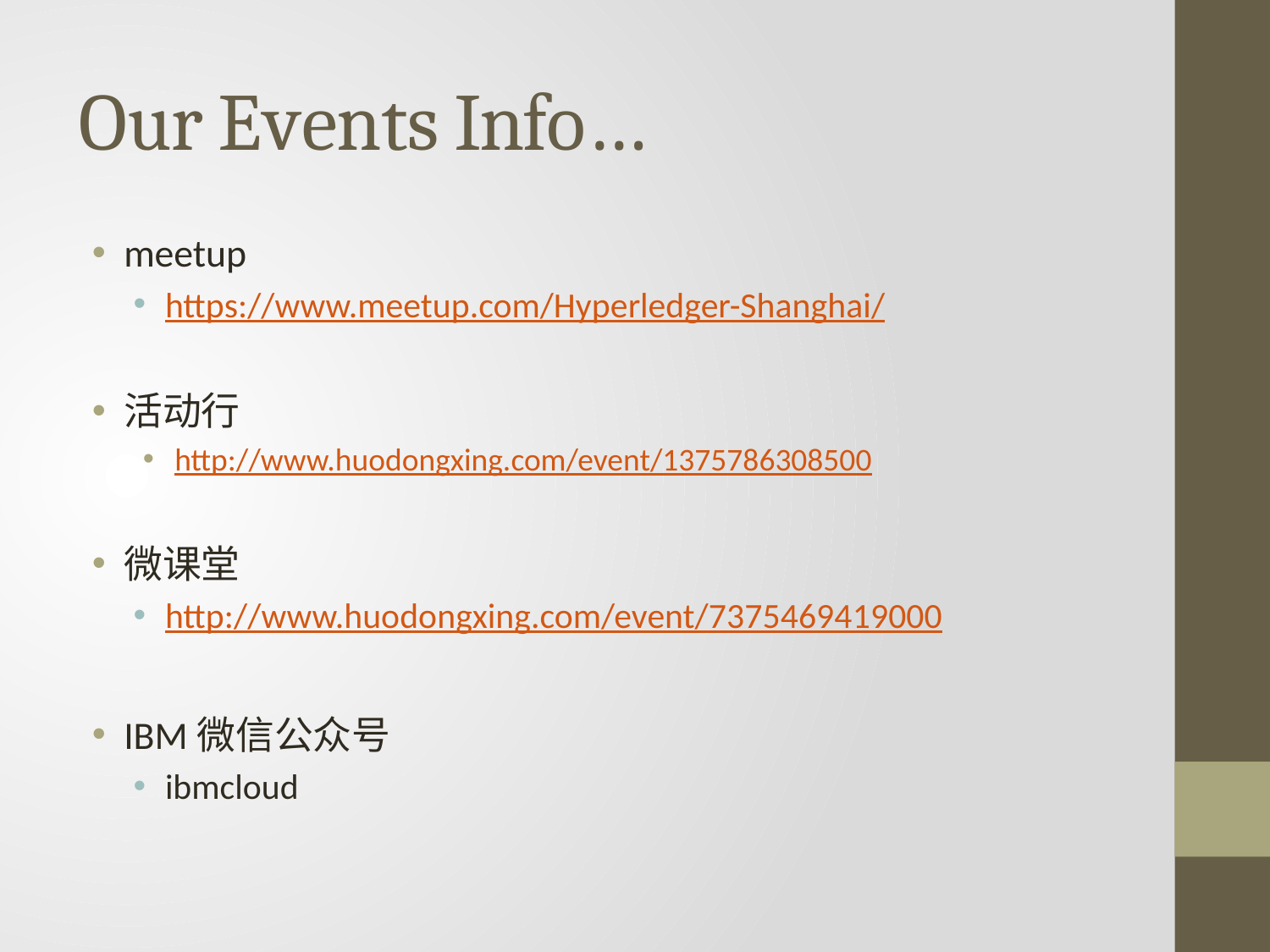

# Our Events Info…
meetup
https://www.meetup.com/Hyperledger-Shanghai/

活动行
http://www.huodongxing.com/event/1375786308500

微课堂
http://www.huodongxing.com/event/7375469419000

IBM微信公众号
ibmcloud